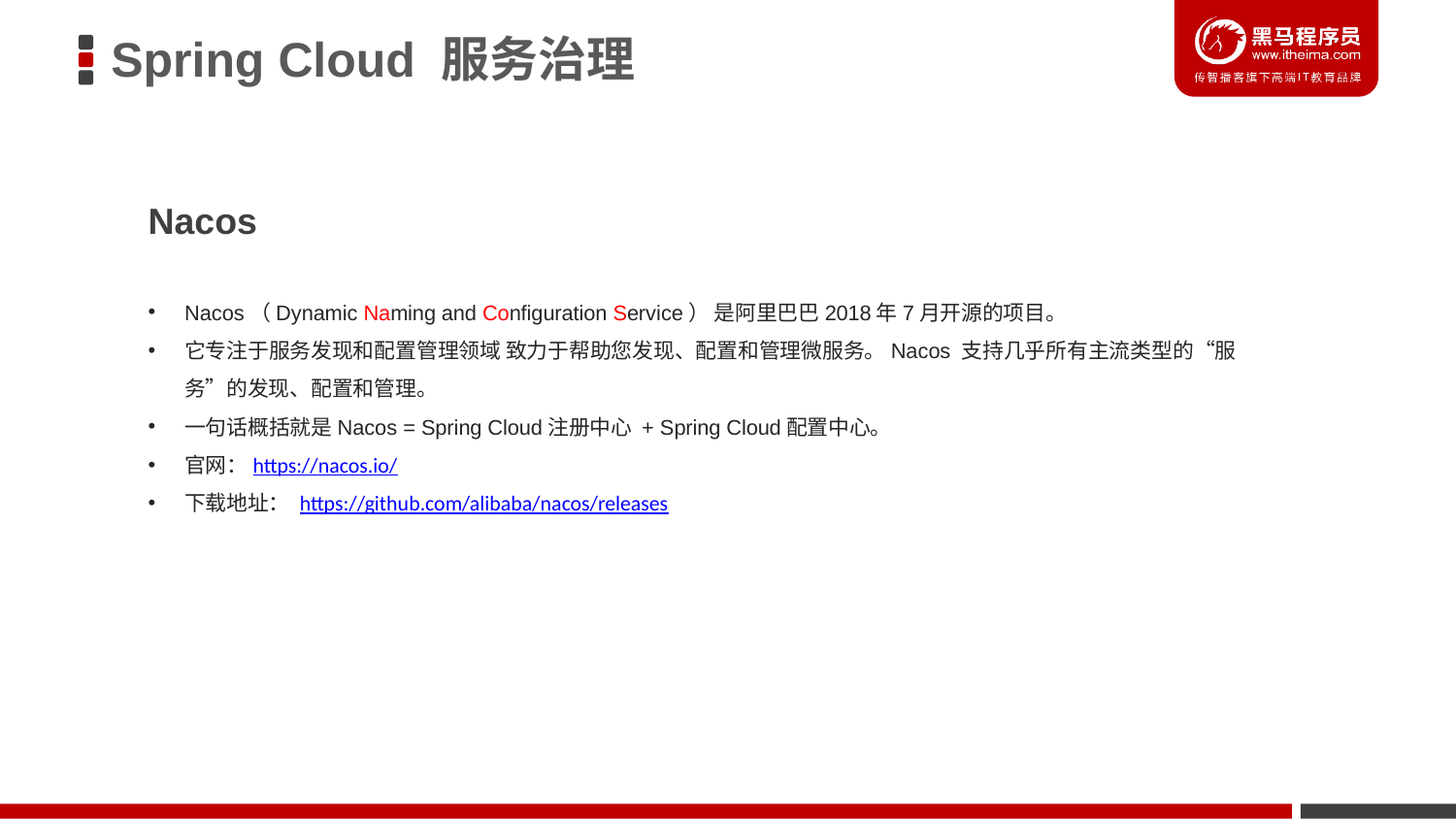

Spring Cloud 服务治理
Nacos
Nacos（Dynamic Naming and Configuration Service） 是阿里巴巴2018年7月开源的项目。
它专注于服务发现和配置管理领域 致力于帮助您发现、配置和管理微服务。Nacos 支持几乎所有主流类型的“服务”的发现、配置和管理。
一句话概括就是Nacos = Spring Cloud注册中心 + Spring Cloud配置中心。
官网：https://nacos.io/
下载地址： https://github.com/alibaba/nacos/releases